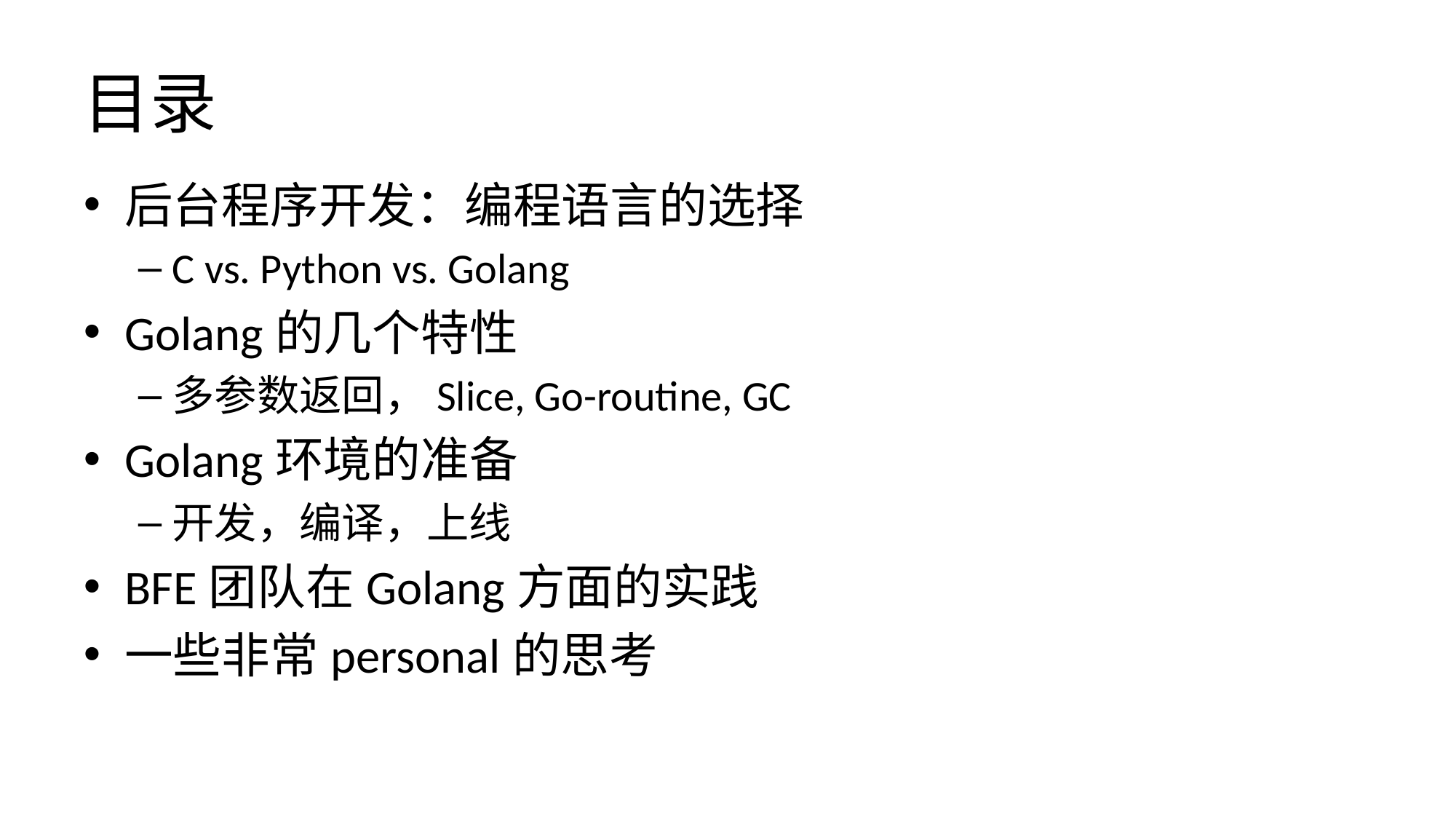

# 目录
后台程序开发：编程语言的选择
C vs. Python vs. Golang
Golang的几个特性
多参数返回，Slice, Go-routine, GC
Golang环境的准备
开发，编译，上线
BFE团队在Golang方面的实践
一些非常personal的思考